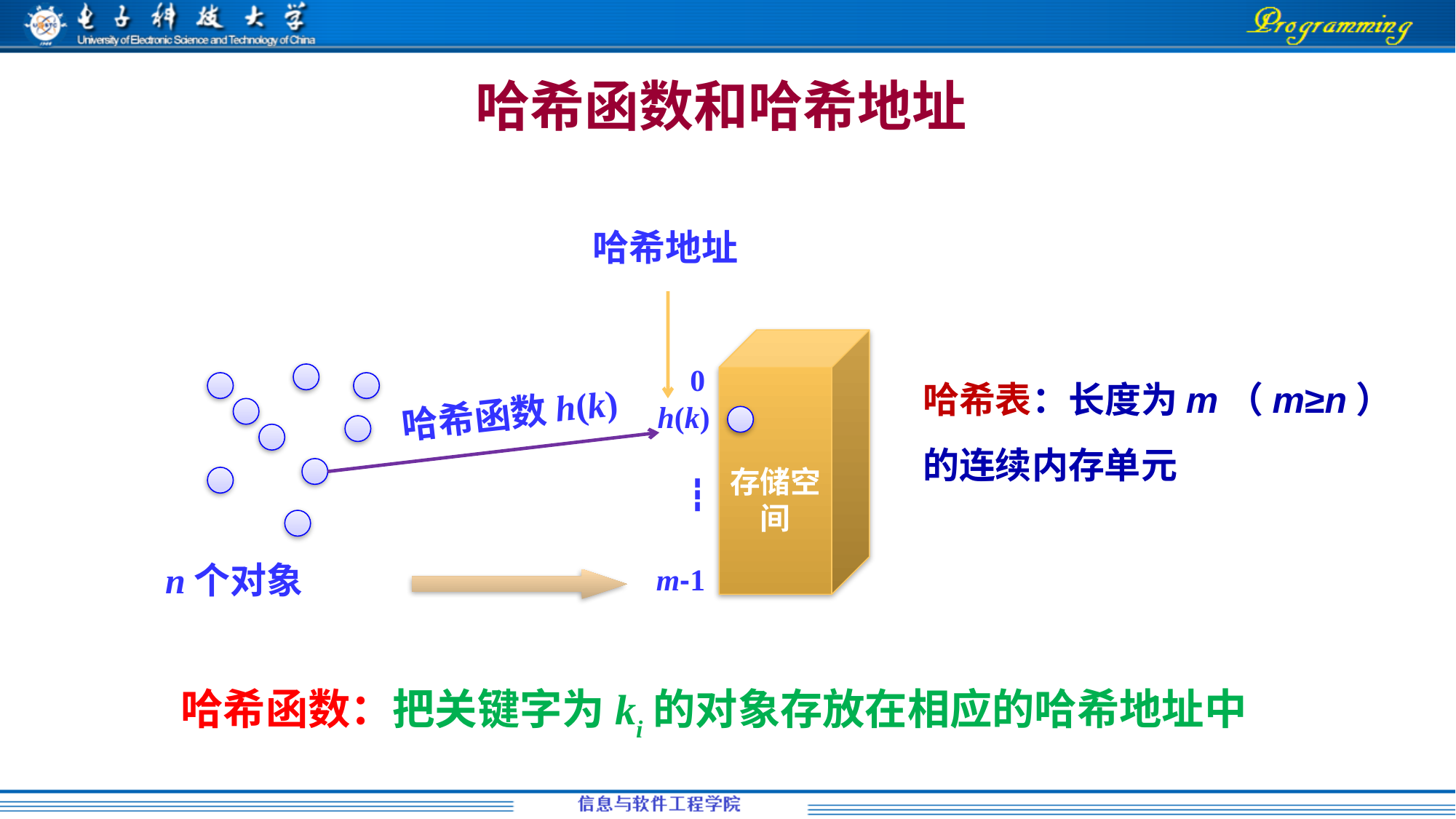

# 哈希函数和哈希地址
哈希地址

存储空间
哈希表：长度为m（m≥n）的连续内存单元
0

哈希函数h(k)
h(k)

┇

n个对象
m-1

哈希函数：把关键字为ki的对象存放在相应的哈希地址中